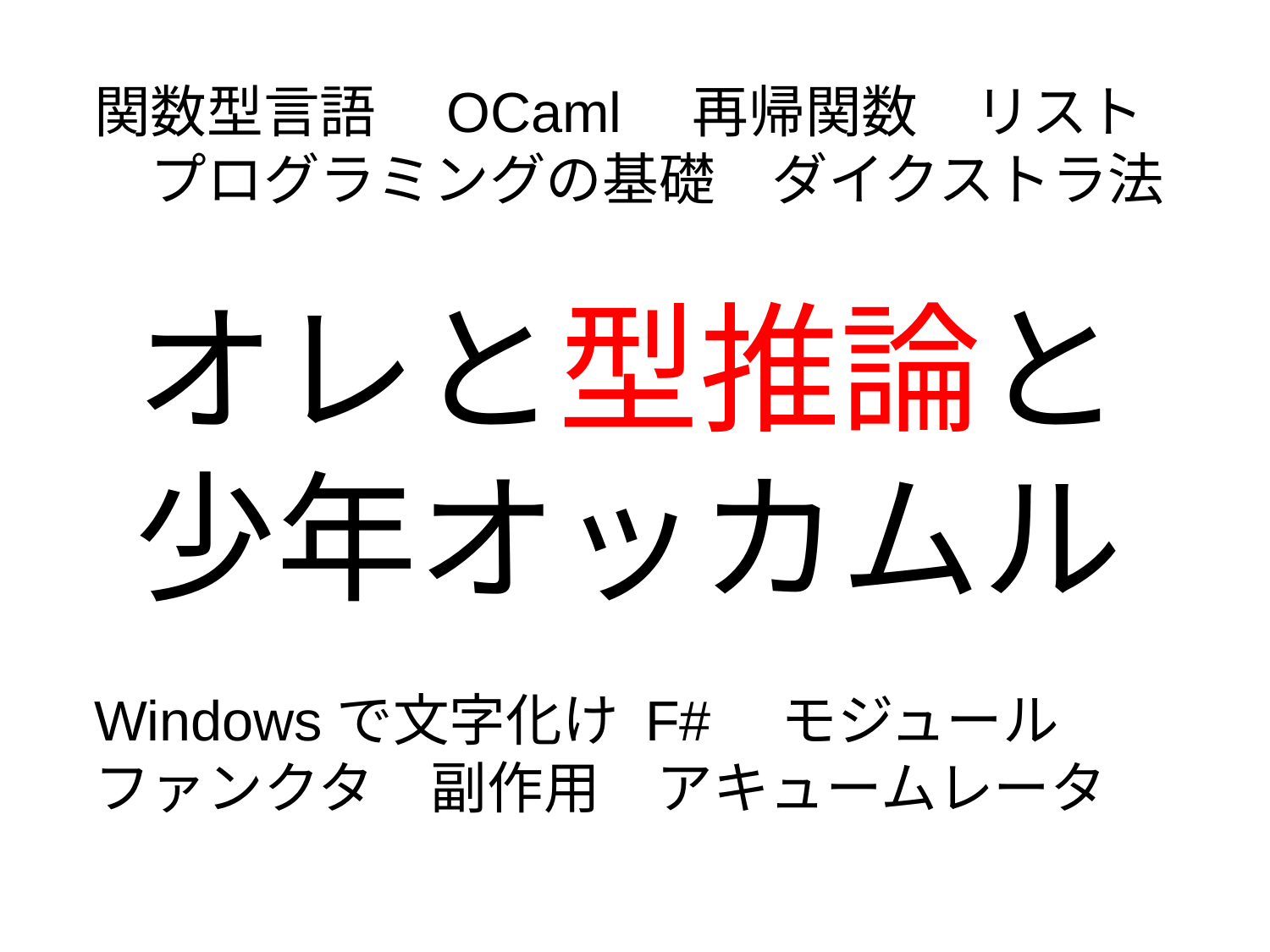

関数型言語　OCaml　再帰関数　リスト
　プログラミングの基礎　ダイクストラ法

Windowsで文字化け F#　モジュール
ファンクタ　副作用　アキュームレータ
# オレと型推論と 少年オッカムル